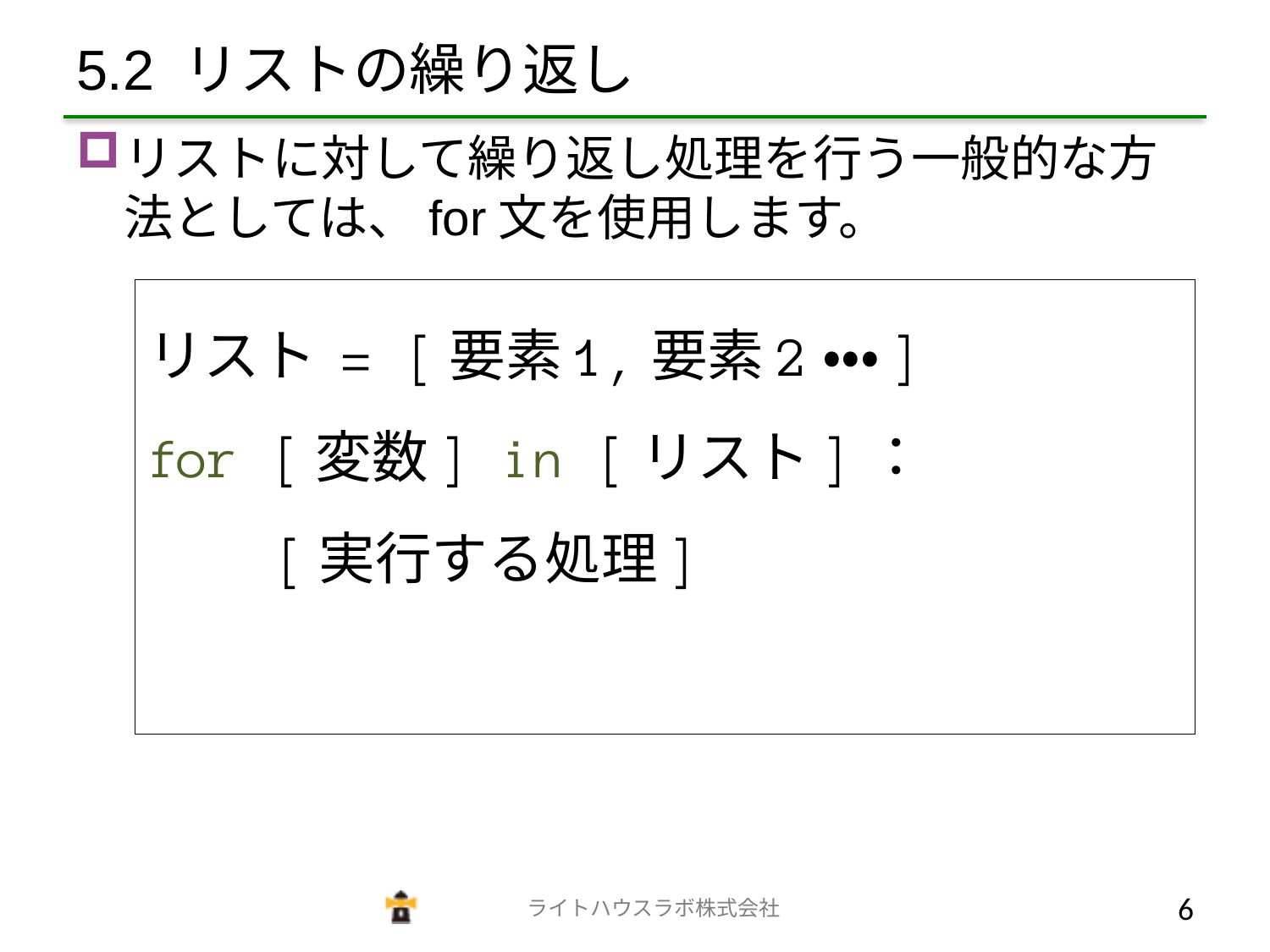

# 5.2 リストの繰り返し
リストに対して繰り返し処理を行う一般的な方法としては、for文を使用します。
リスト = [要素1,要素2・・・]
for [変数] in [リスト]：
	[実行する処理]

　　　　　　　　　　　　　ライトハウスラボ株式会社
6